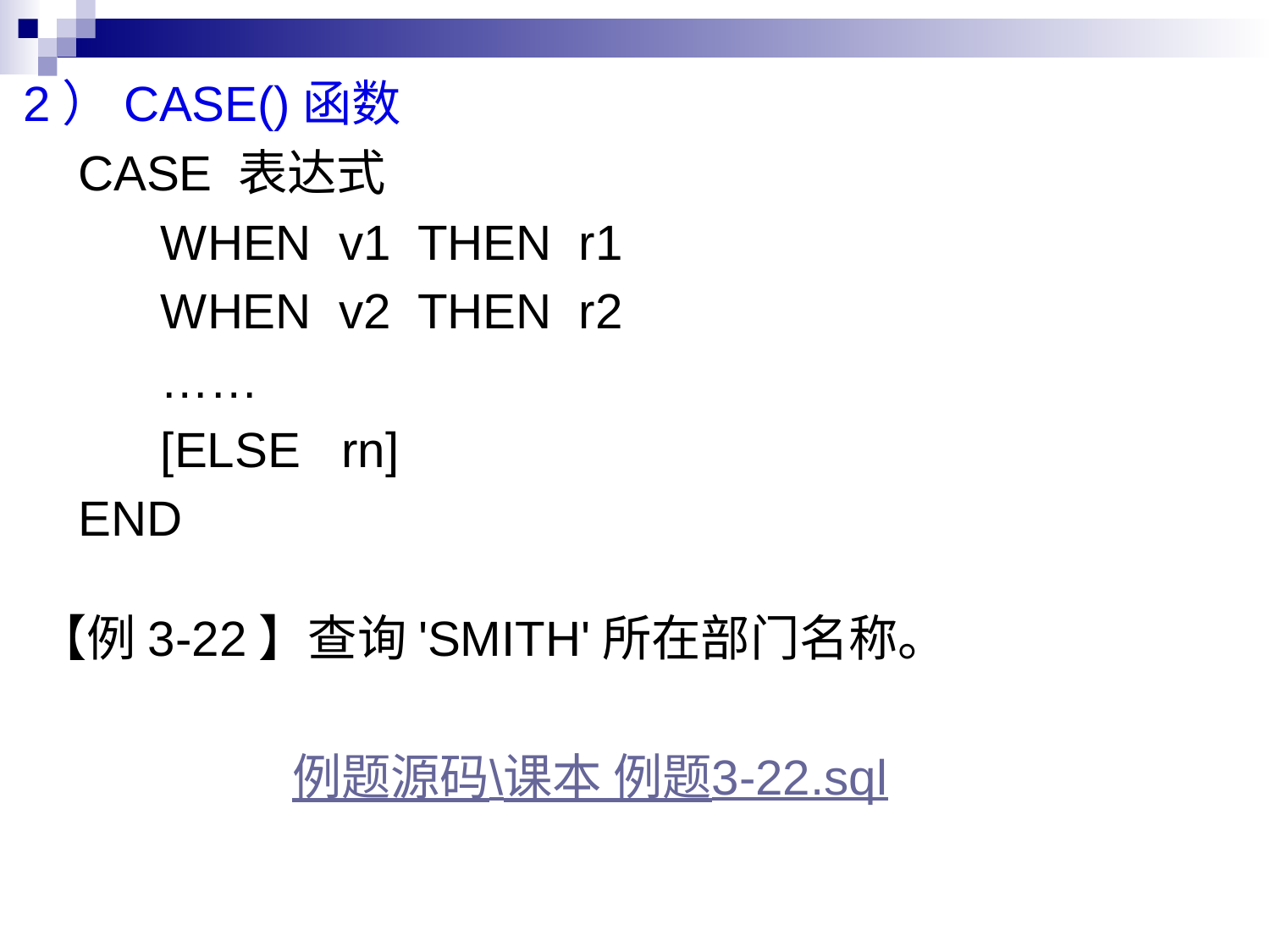

2）CASE()函数
    CASE 表达式
          WHEN  v1  THEN  r1
          WHEN  v2  THEN  r2
          ……
          [ELSE   rn]
    END

【例3-22】查询'SMITH'所在部门名称。

例题源码\课本 例题3-22.sql